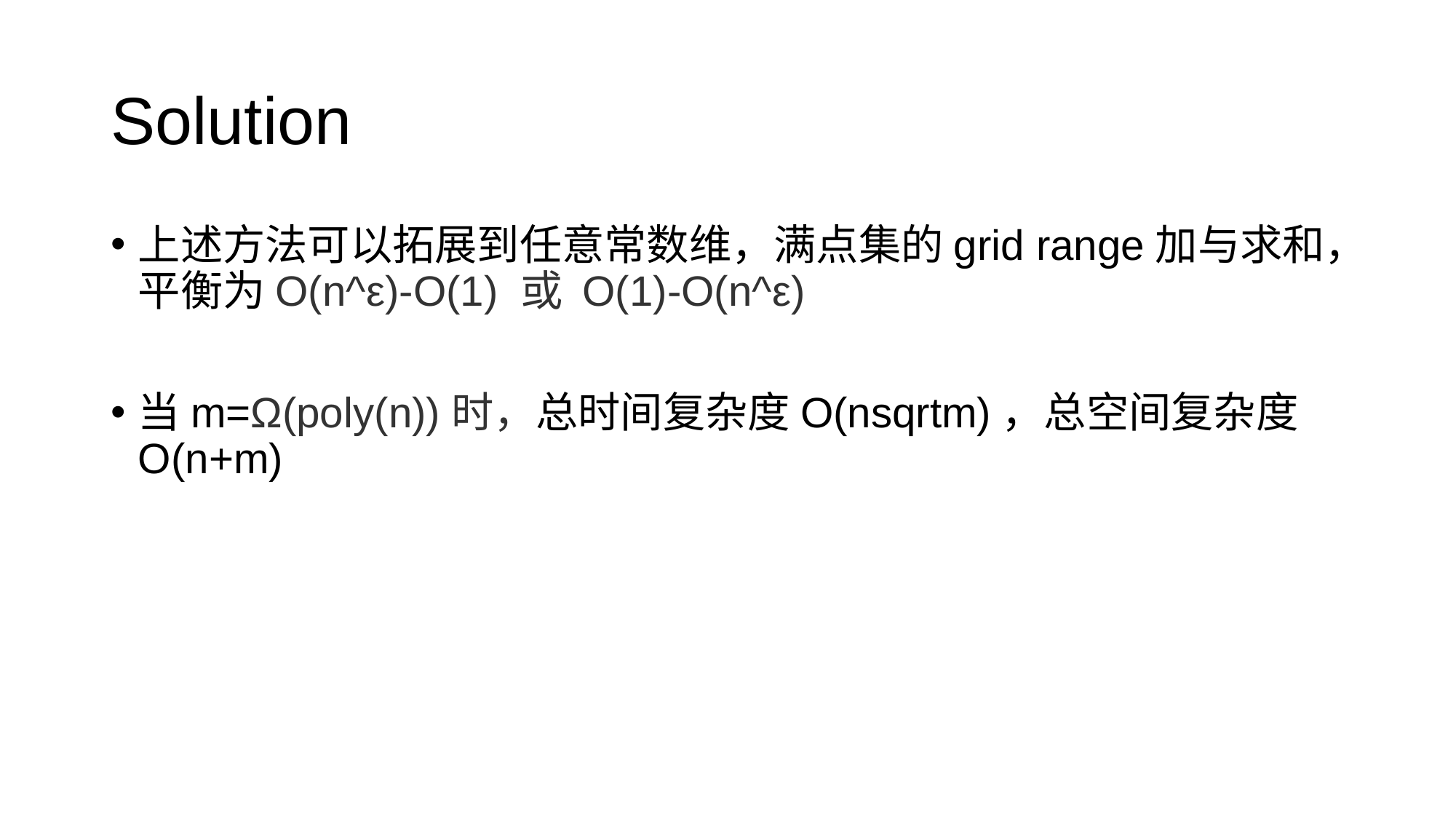

# Solution
上述方法可以拓展到任意常数维，满点集的grid range加与求和，平衡为O(n^ε)-O(1) 或 O(1)-O(n^ε)

当m=Ω(poly(n))时，总时间复杂度O(nsqrtm)，总空间复杂度O(n+m)